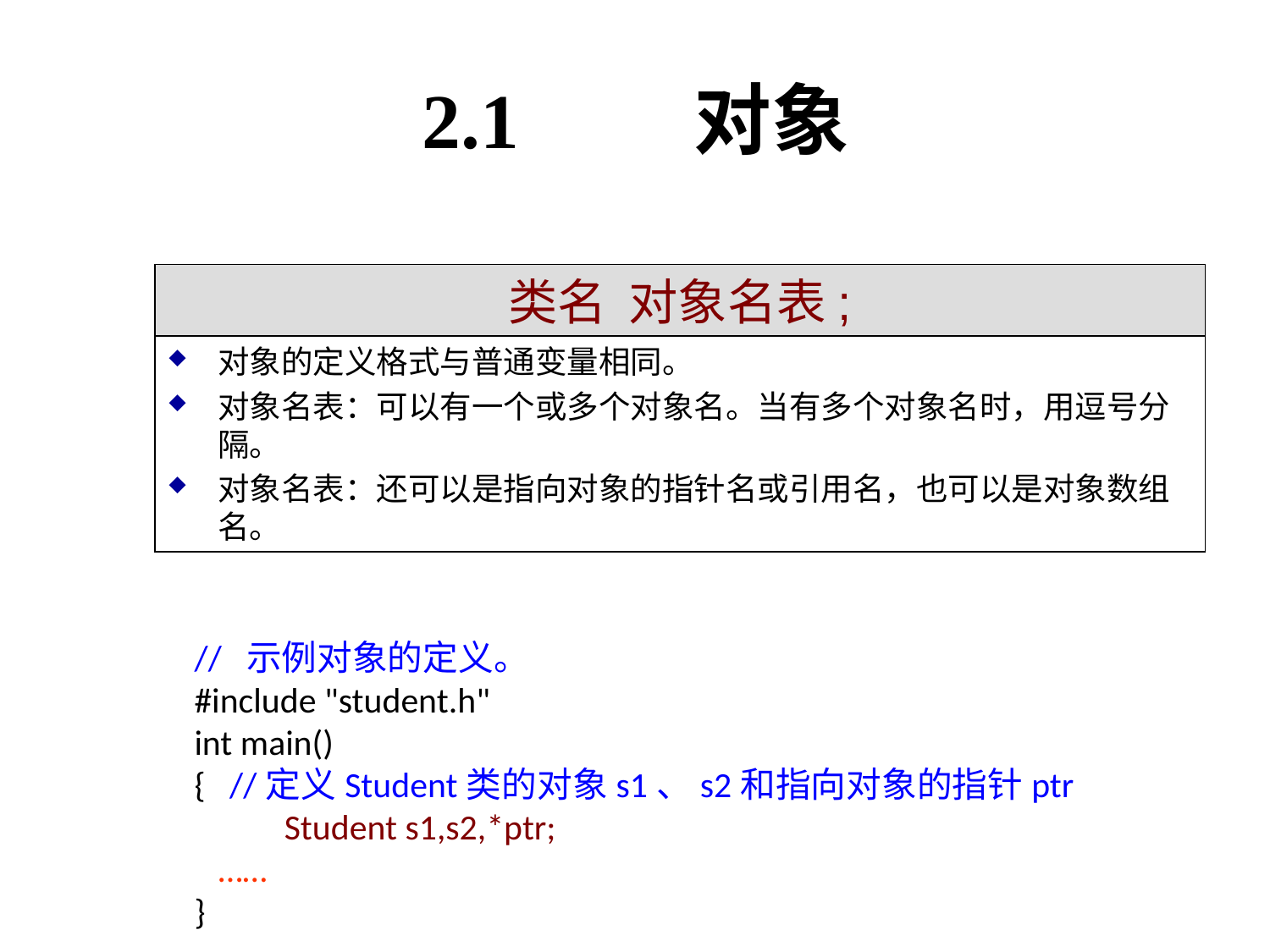

# 2.1        对象
类名  对象名表;
对象的定义格式与普通变量相同。
对象名表：可以有一个或多个对象名。当有多个对象名时，用逗号分隔。
对象名表：还可以是指向对象的指针名或引用名，也可以是对象数组名。
//  示例对象的定义。
#include "student.h"
int main()
{   //定义Student类的对象s1、s2和指向对象的指针ptr
	Student s1,s2,*ptr;
   ……
}